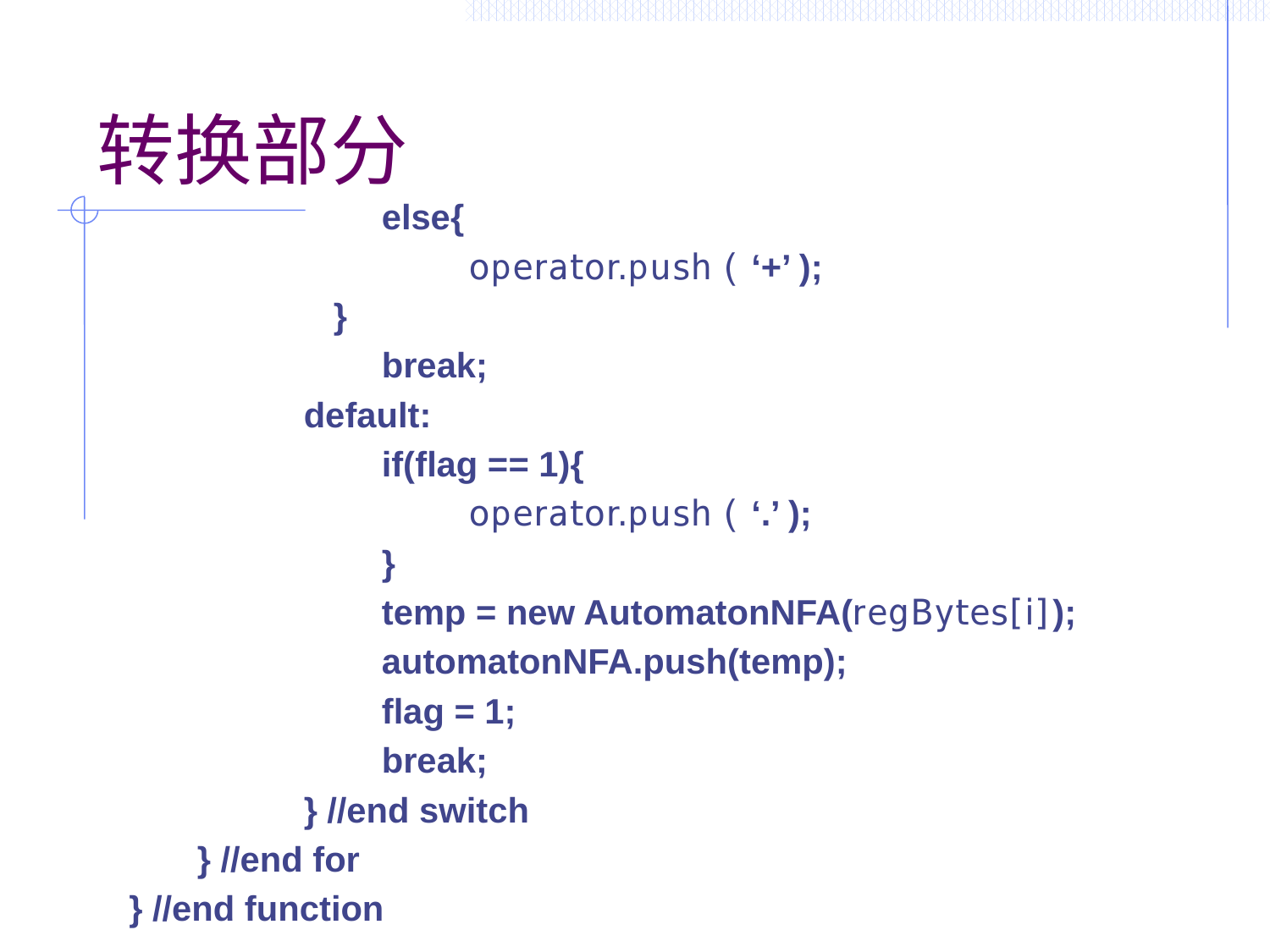

# 转换部分
		        else{
			    operator.push ( ‘+’ );
                     }
		        break;
		default:
		        if(flag == 1){
		 	    operator.push ( ‘.’ );
		        }
		        temp = new AutomatonNFA(regBytes[i]);
		        automatonNFA.push(temp);
		        flag = 1;
		        break;
		} //end switch
       } //end for
} //end function